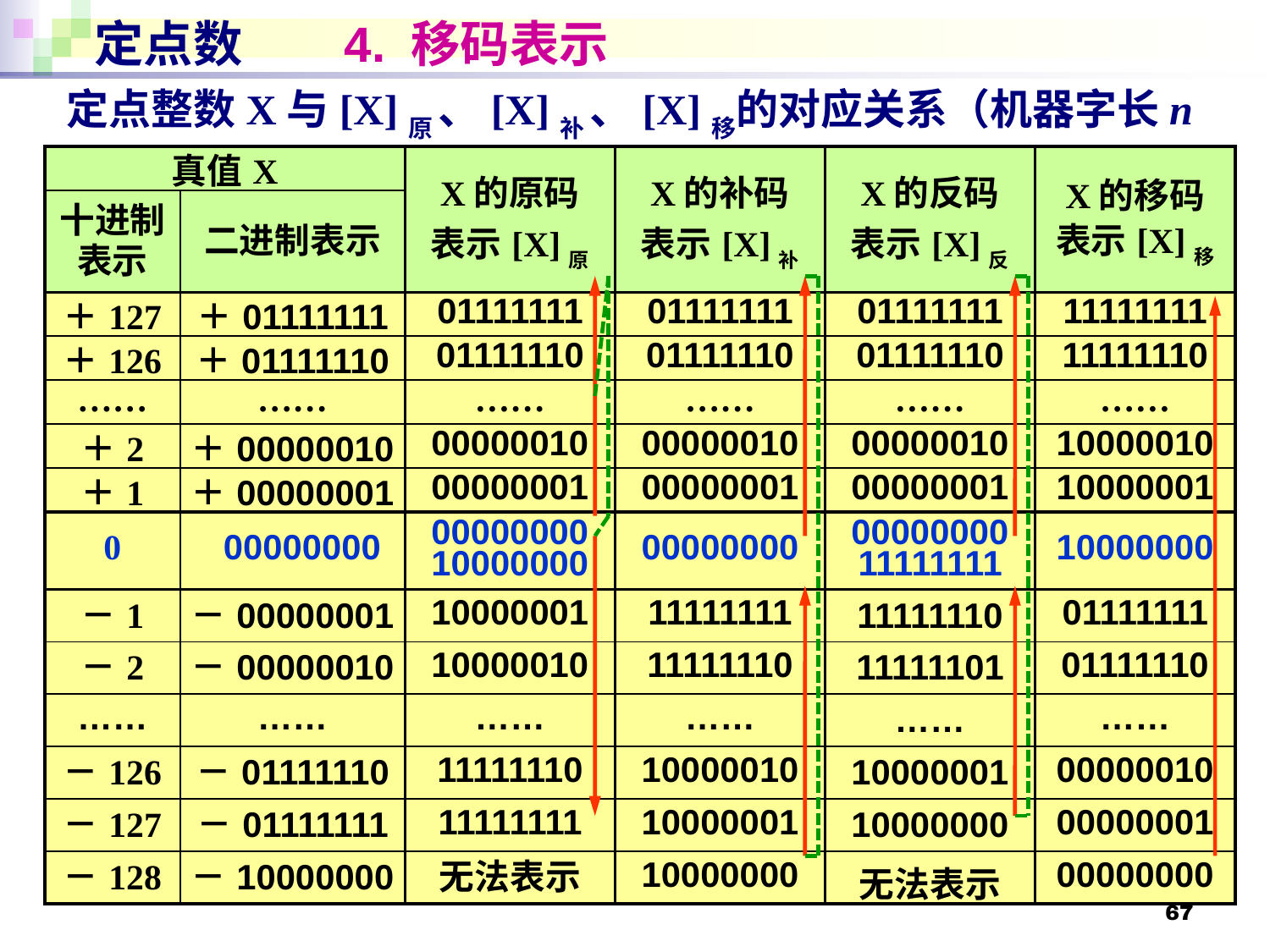

# 定点数        4. 移码表示
定点整数X与[X]原 、[X]补 、[X]移的对应关系（机器字长n＝8）

| 真值X |  | X的原码 表示[X]原 | X的补码 表示[X]补 | X的反码 表示[X]反 | X的移码 表示[X]移 |
| --- | --- | --- | --- | --- | --- |
| 十进制 表示 | 二进制表示 |  |  |  |  |
| ＋127 | ＋01111111 | 01111111 | 01111111 | 01111111 | 11111111 |
| ＋126 | ＋01111110 | 01111110 | 01111110 | 01111110 | 11111110 |
| …… | …… | …… | …… | …… | …… |
| ＋2 | ＋00000010 | 00000010 | 00000010 | 00000010 | 10000010 |
| ＋1 | ＋00000001 | 00000001 | 00000001 | 00000001 | 10000001 |
| 0 | 00000000 | 00000000 10000000 | 00000000 | 00000000 11111111 | 10000000 |
| －1 | －00000001 | 10000001 | 11111111 | 11111110 | 01111111 |
| －2 | －00000010 | 10000010 | 11111110 | 11111101 | 01111110 |
| …… | …… | …… | …… | …… | …… |
| －126 | －01111110 | 11111110 | 10000010 | 10000001 | 00000010 |
| －127 | －01111111 | 11111111 | 10000001 | 10000000 | 00000001 |
| －128 | －10000000 | 无法表示 | 10000000 | 无法表示 | 00000000 |

67